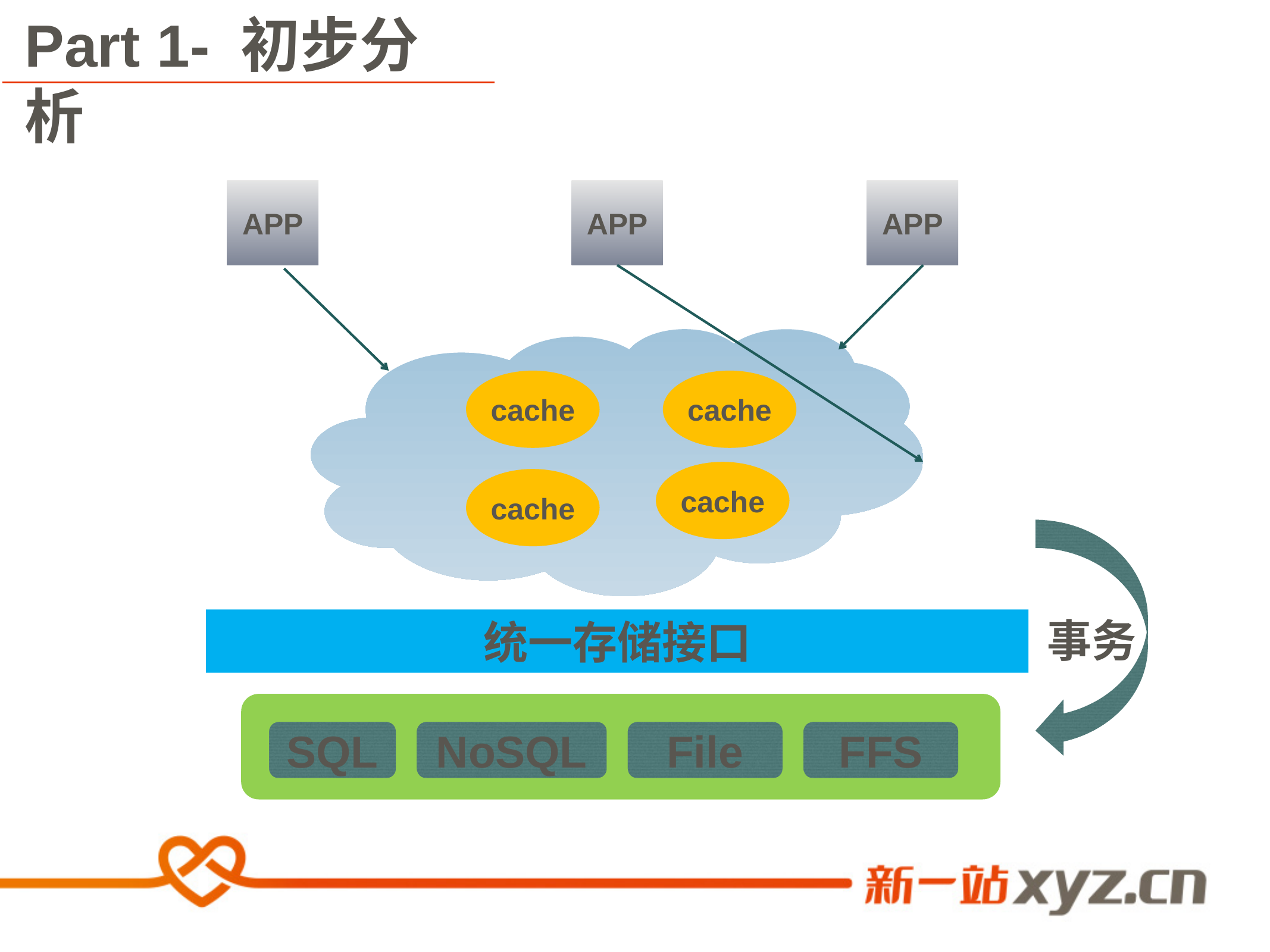

Part 1- 初步分析

APP
APP
APP

cache
cache
cache
cache
事务
统一存储接口

SQL
NoSQL
File
FFS